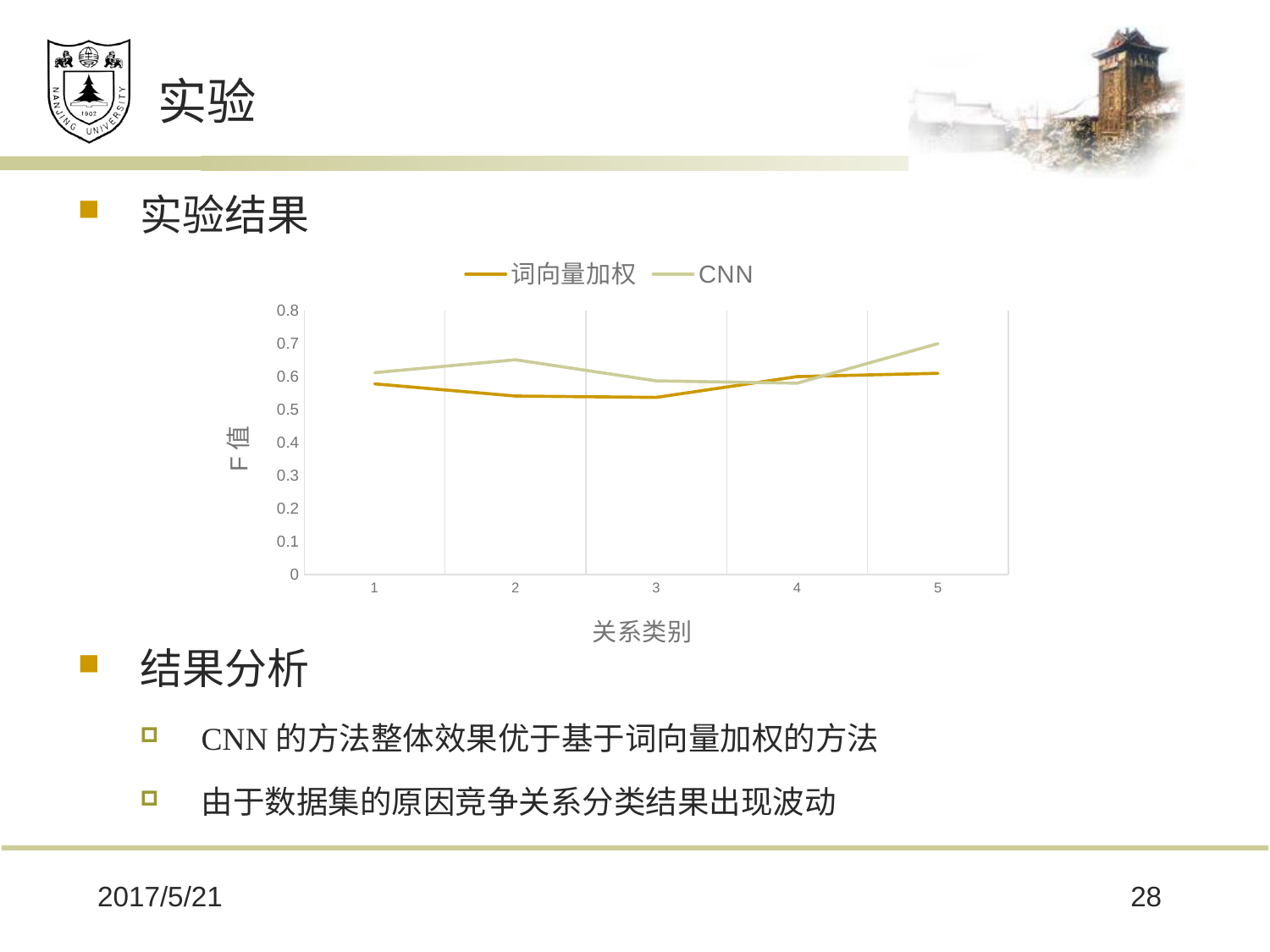

# 实验
实验结果

### Chart

| Category |  |  |
|---|---|---|
结果分析
CNN的方法整体效果优于基于词向量加权的方法
由于数据集的原因竞争关系分类结果出现波动
2017/5/21
28